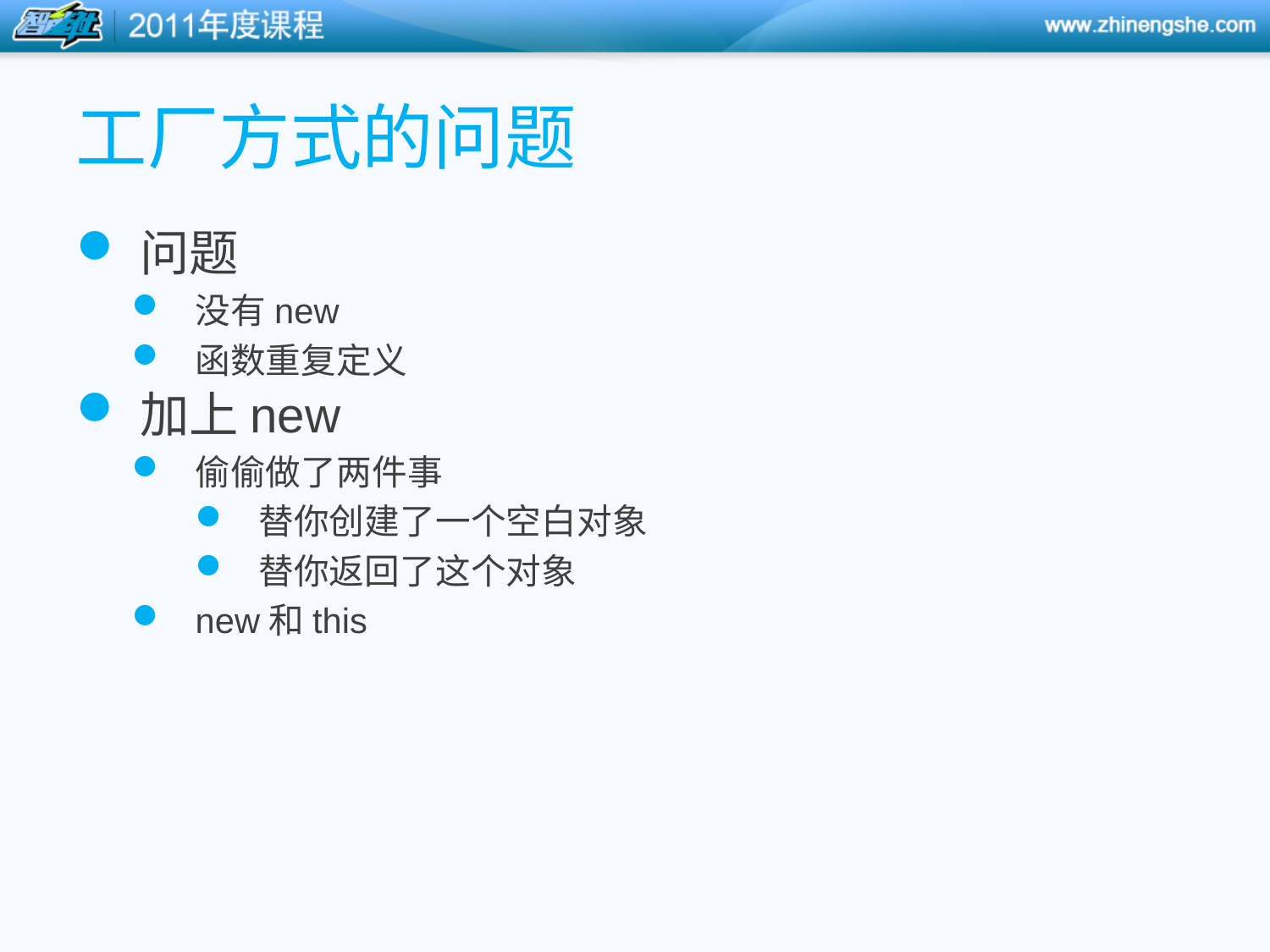

# 工厂方式的问题
问题
没有new
函数重复定义
加上new
偷偷做了两件事
替你创建了一个空白对象
替你返回了这个对象
new和this